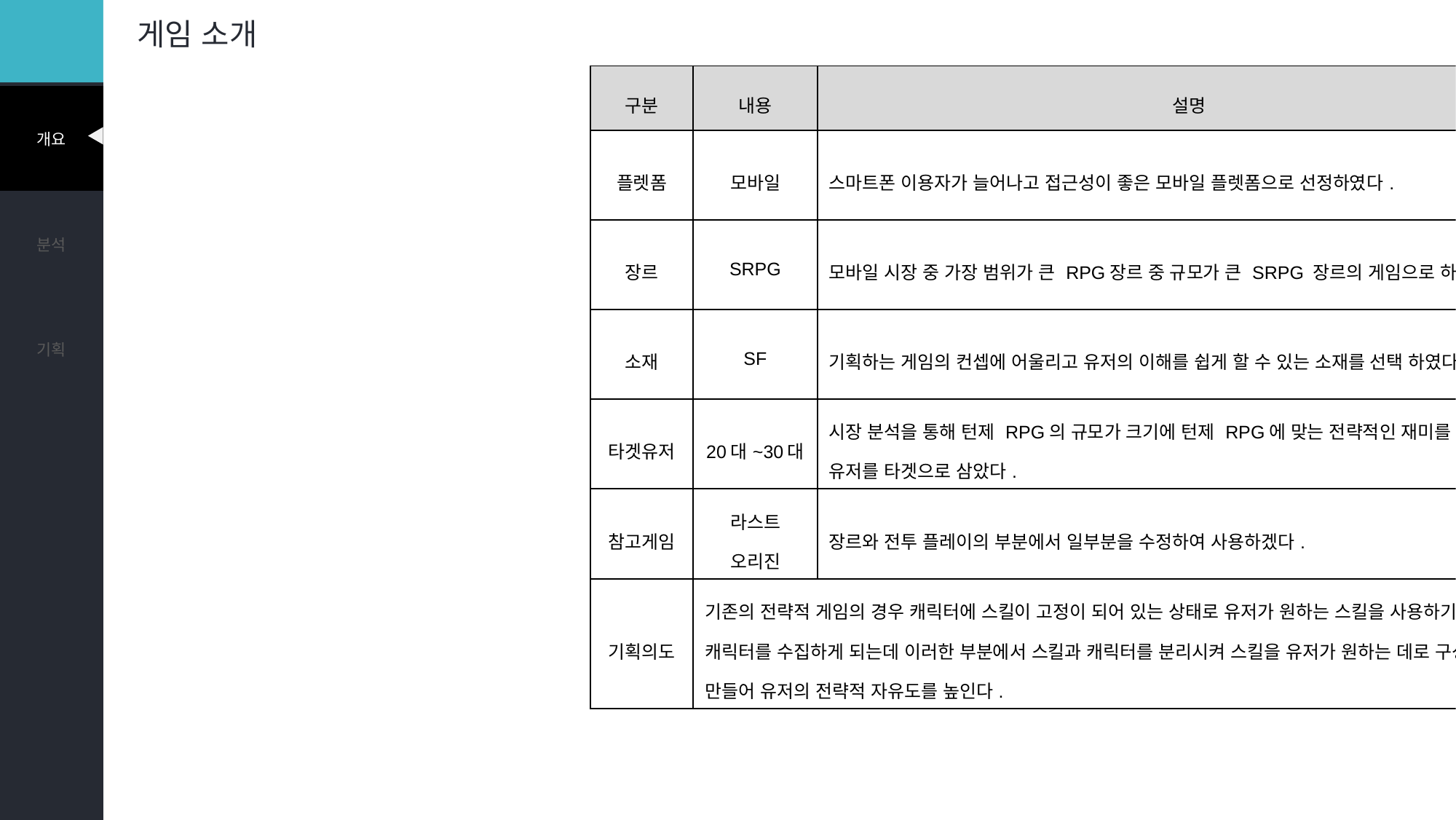

# 게임 소개
| 구분 | 내용 | 설명 |
| --- | --- | --- |
| 플렛폼 | 모바일 | 스마트폰 이용자가 늘어나고 접근성이 좋은 모바일 플렛폼으로 선정하였다. |
| 장르 | SRPG | 모바일 시장 중 가장 범위가 큰 RPG장르 중 규모가 큰 SRPG 장르의 게임으로 하였다. |
| 소재 | SF | 기획하는 게임의 컨셉에 어울리고 유저의 이해를 쉽게 할 수 있는 소재를 선택 하였다. |
| 타겟유저 | 20대~30대 | 시장 분석을 통해 턴제 RPG의 규모가 크기에 턴제 RPG에 맞는 전략적인 재미를 좋아하는 유저를 타겟으로 삼았다. |
| 참고게임 | 라스트 오리진 | 장르와 전투 플레이의 부분에서 일부분을 수정하여 사용하겠다. |
| 기획의도 | 기존의 전략적 게임의 경우 캐릭터에 스킬이 고정이 되어 있는 상태로 유저가 원하는 스킬을 사용하기위해 캐릭터를 수집하게 되는데 이러한 부분에서 스킬과 캐릭터를 분리시켜 스킬을 유저가 원하는 데로 구성하게 만들어 유저의 전략적 자유도를 높인다. |  |